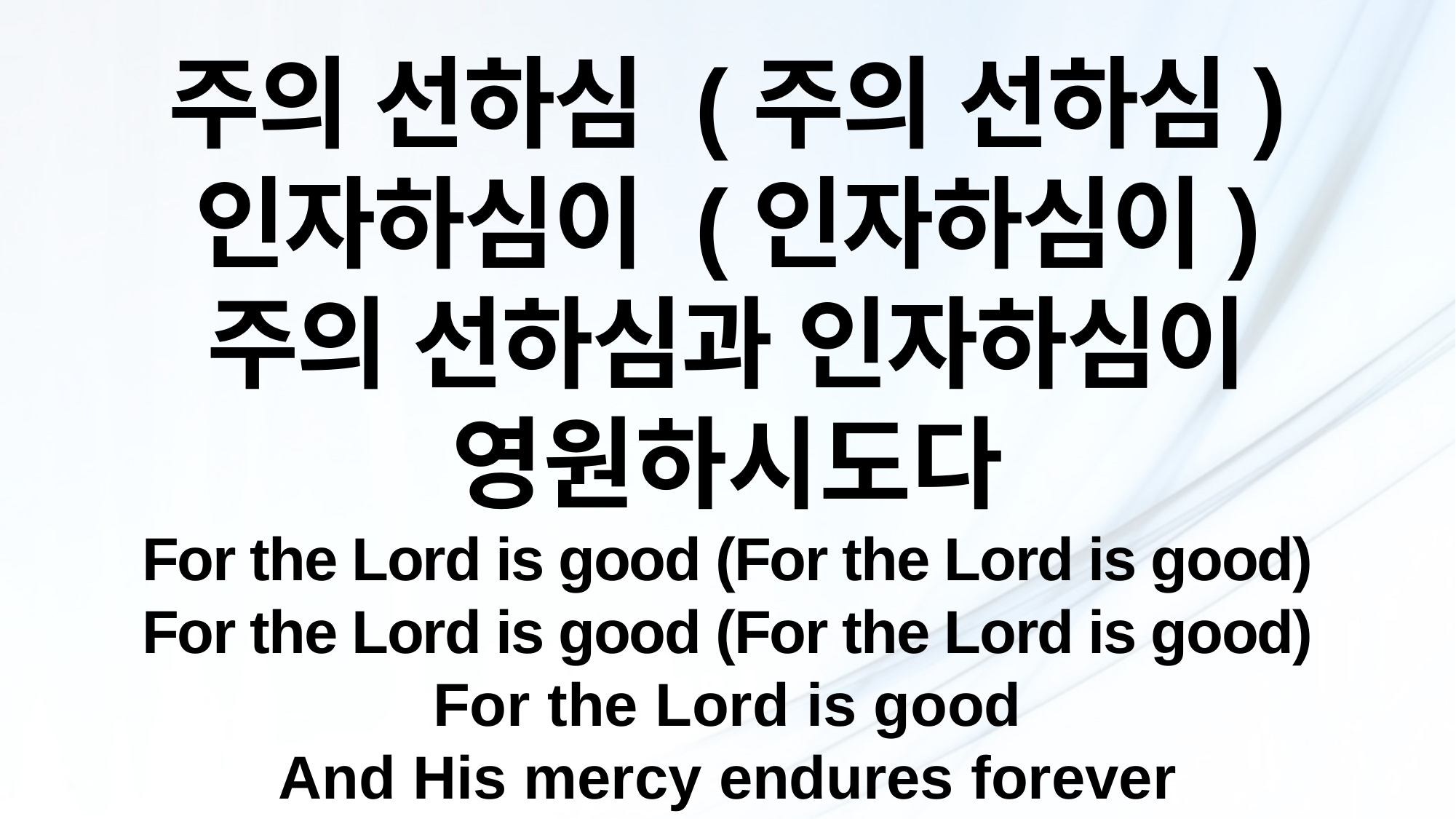

주의 선하심 (주의 선하심)
인자하심이 (인자하심이)
주의 선하심과 인자하심이
영원하시도다
For the Lord is good (For the Lord is good)
For the Lord is good (For the Lord is good)
For the Lord is good
And His mercy endures forever